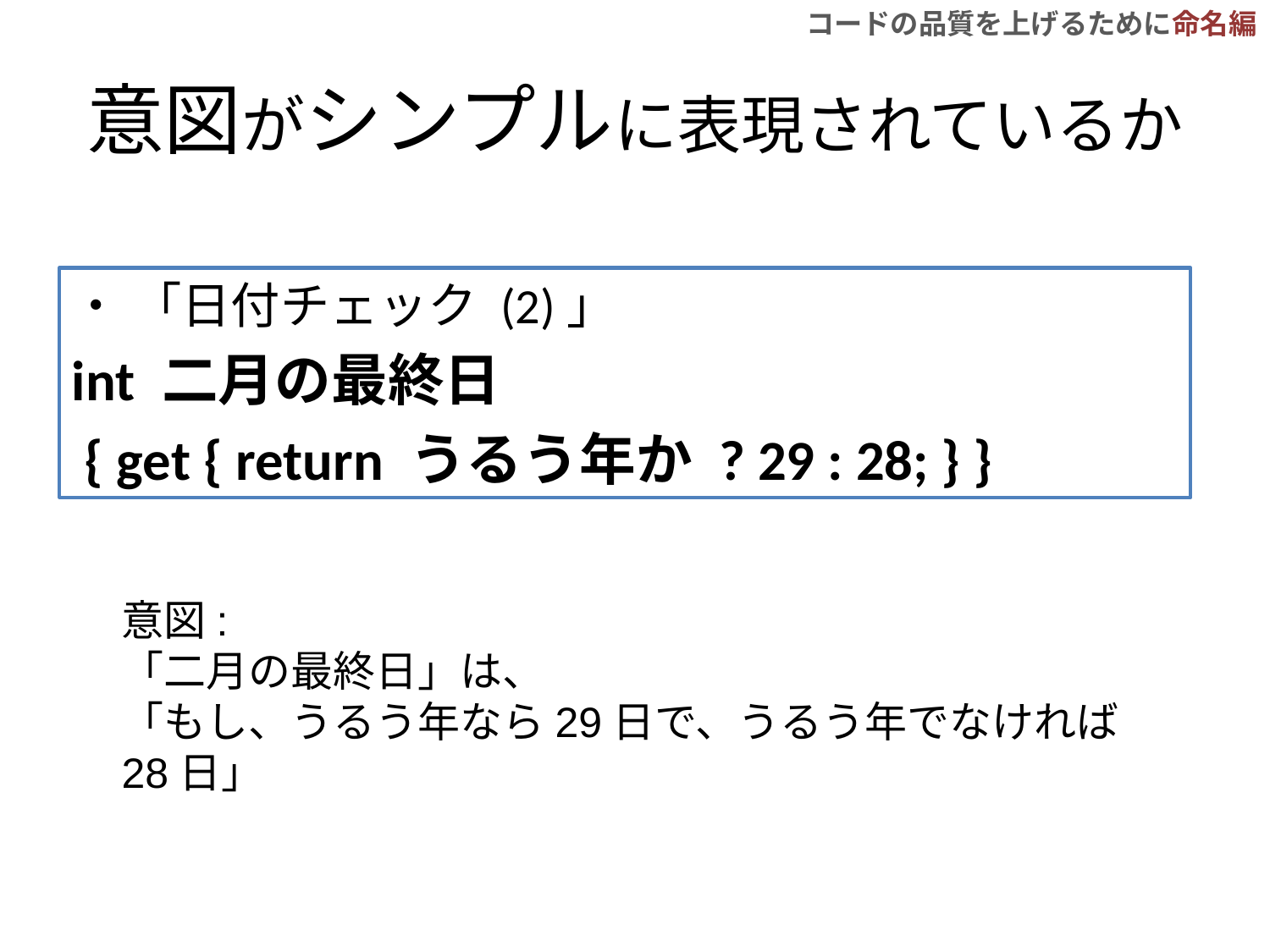

# 意図がシンプルに表現されているか
・ 「日付チェック (2)」
int 二月の最終日
 { get { return うるう年か ? 29 : 28; } }
意図:
「二月の最終日」は、
「もし、うるう年なら29日で、うるう年でなければ28日」